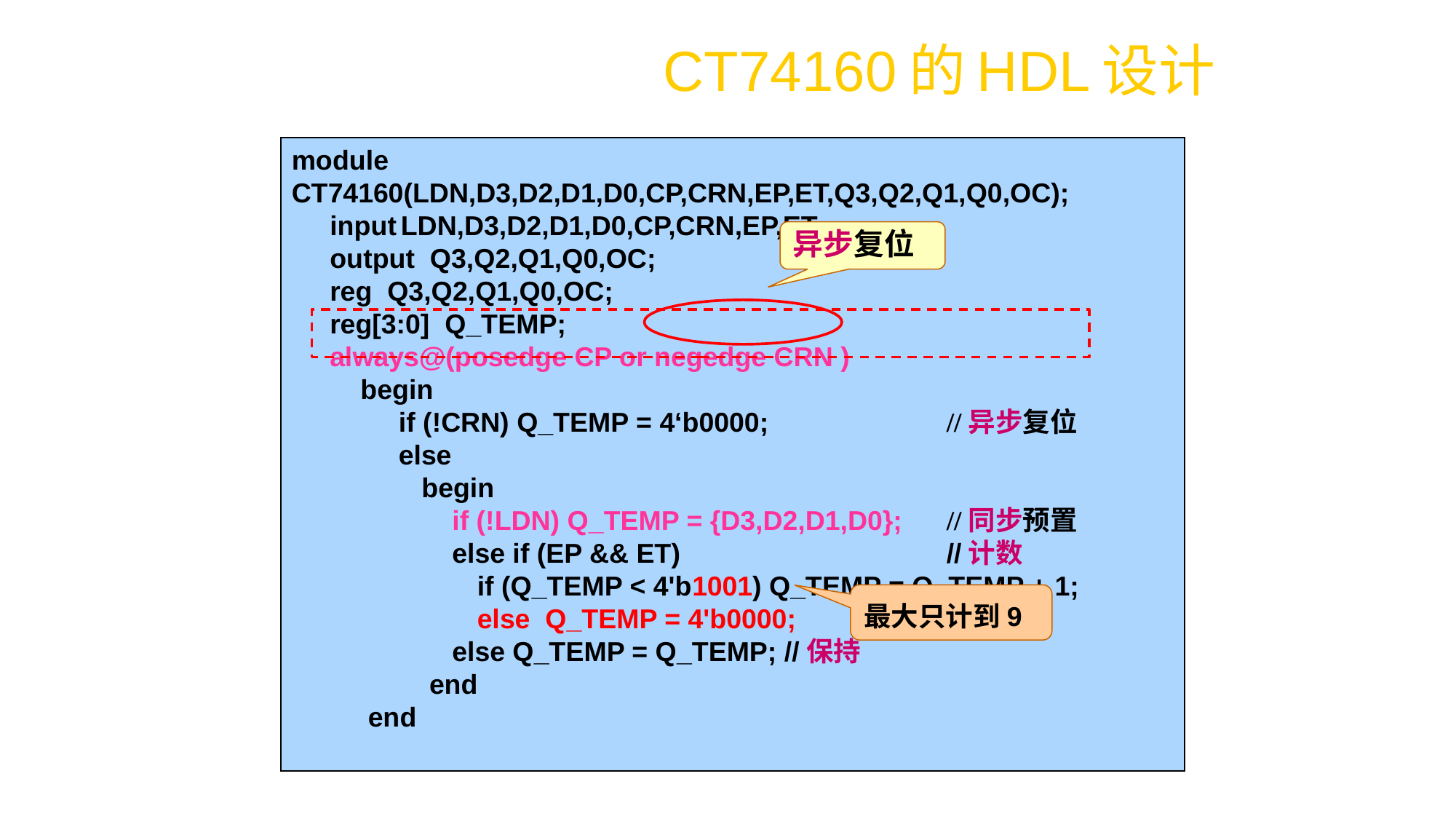

CT74160的HDL设计
module	CT74160(LDN,D3,D2,D1,D0,CP,CRN,EP,ET,Q3,Q2,Q1,Q0,OC);
     input	LDN,D3,D2,D1,D0,CP,CRN,EP,ET;
     output  Q3,Q2,Q1,Q0,OC;
     reg  Q3,Q2,Q1,Q0,OC;
     reg[3:0]  Q_TEMP;
     always@(posedge CP or negedge CRN )
         begin
              if (!CRN) Q_TEMP = 4‘b0000; 		//异步复位
              else
                 begin
                     if (!LDN) Q_TEMP = {D3,D2,D1,D0}; 	//同步预置
                     else if (EP && ET)			//计数
	          if (Q_TEMP < 4'b1001) Q_TEMP = Q_TEMP + 1;
	          else  Q_TEMP = 4'b0000;
                     else Q_TEMP = Q_TEMP; //保持
                  end
          end

异步复位

最大只计到9